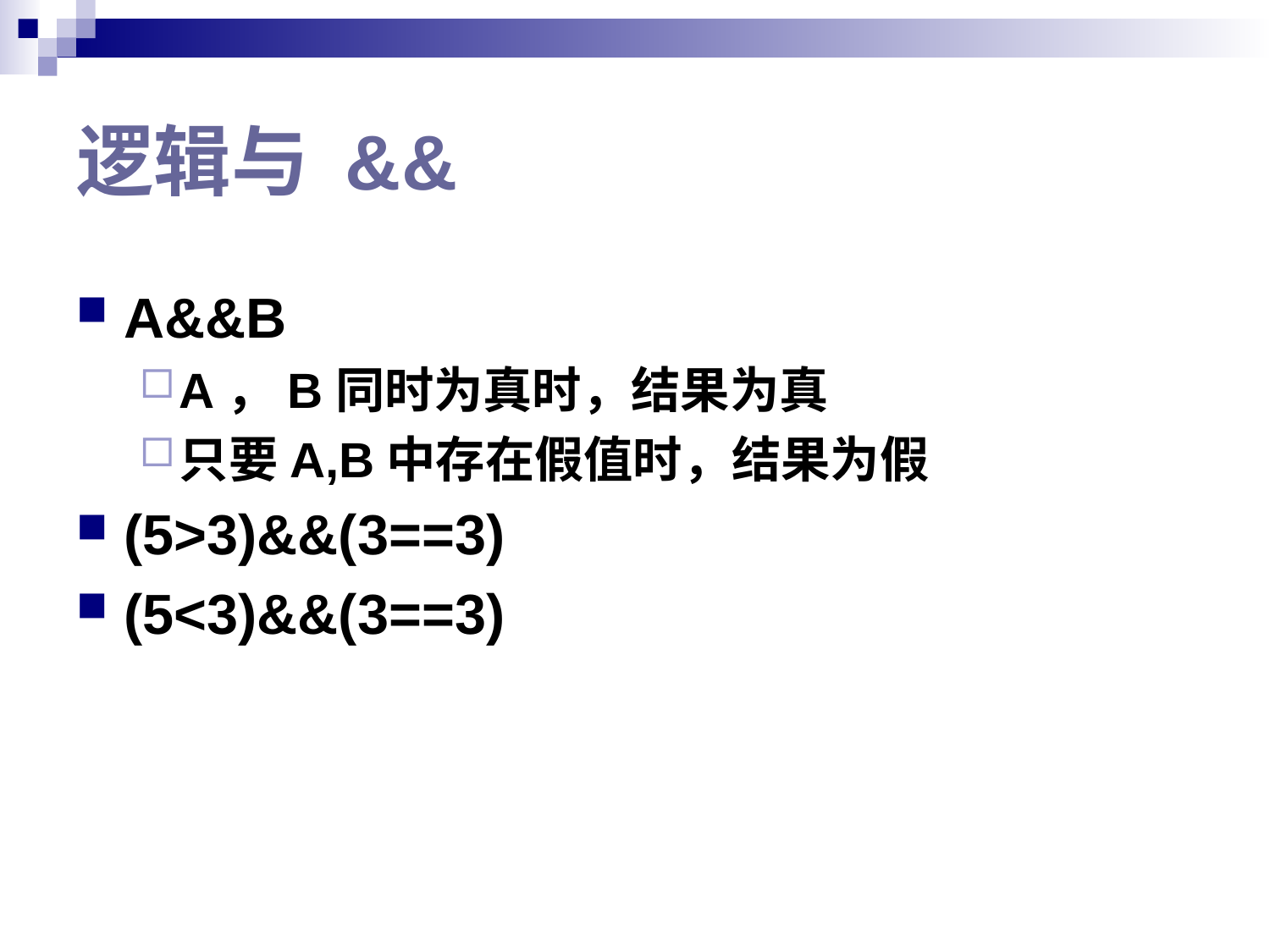

# 逻辑与 &&
A&&B
A，B同时为真时，结果为真
只要A,B中存在假值时，结果为假
(5>3)&&(3==3)
(5<3)&&(3==3)